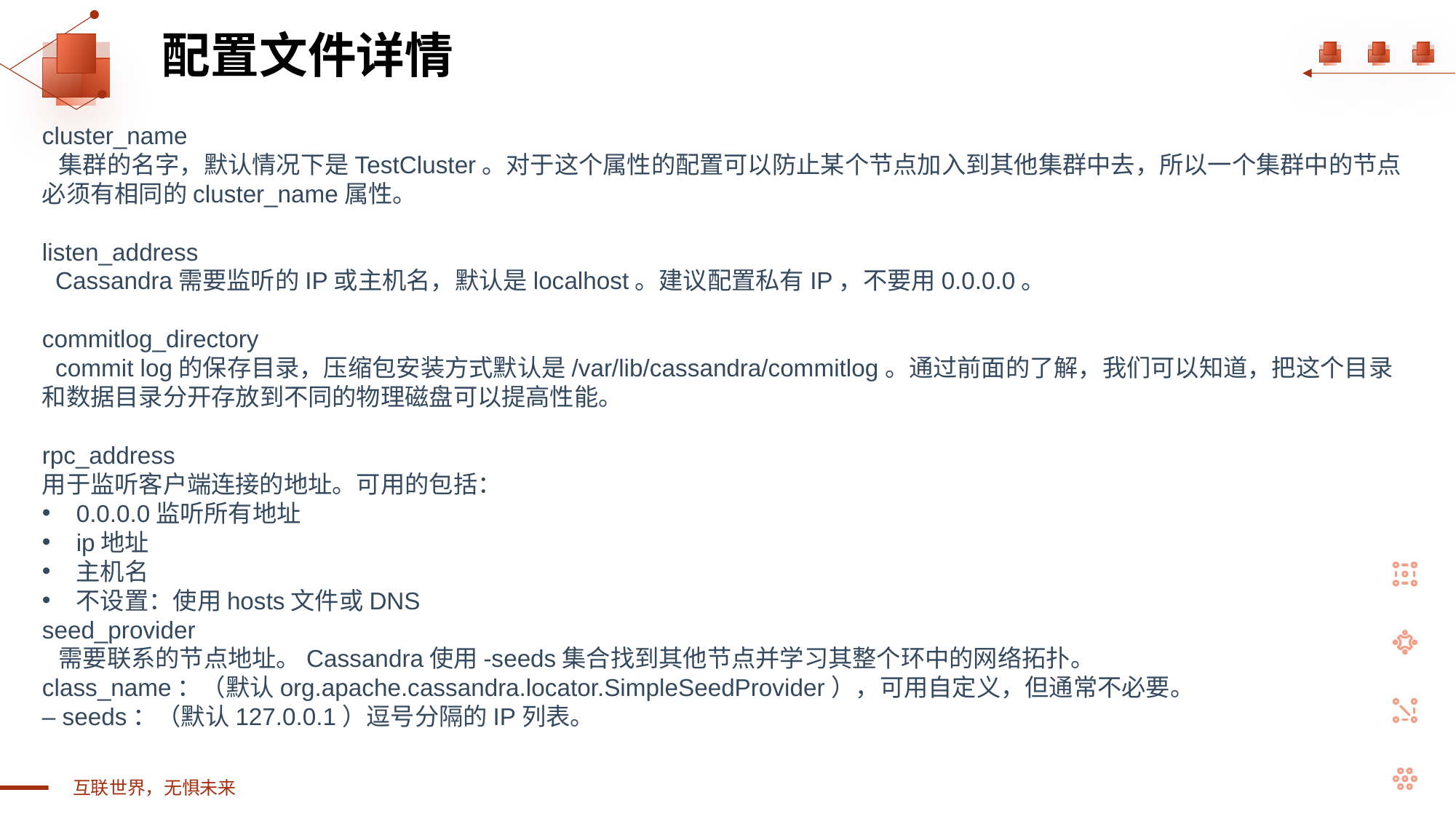

配置文件详情
cluster_name
  集群的名字，默认情况下是TestCluster。对于这个属性的配置可以防止某个节点加入到其他集群中去，所以一个集群中的节点必须有相同的cluster_name属性。

listen_address
  Cassandra需要监听的IP或主机名，默认是localhost。建议配置私有IP，不要用0.0.0.0。

commitlog_directory
  commit log的保存目录，压缩包安装方式默认是/var/lib/cassandra/commitlog。通过前面的了解，我们可以知道，把这个目录和数据目录分开存放到不同的物理磁盘可以提高性能。

rpc_address
用于监听客户端连接的地址。可用的包括：
0.0.0.0监听所有地址
ip地址
主机名
不设置：使用hosts文件或DNS
seed_provider
  需要联系的节点地址。Cassandra使用-seeds集合找到其他节点并学习其整个环中的网络拓扑。
class_name：（默认org.apache.cassandra.locator.SimpleSeedProvider），可用自定义，但通常不必要。
– seeds：（默认127.0.0.1）逗号分隔的IP列表。